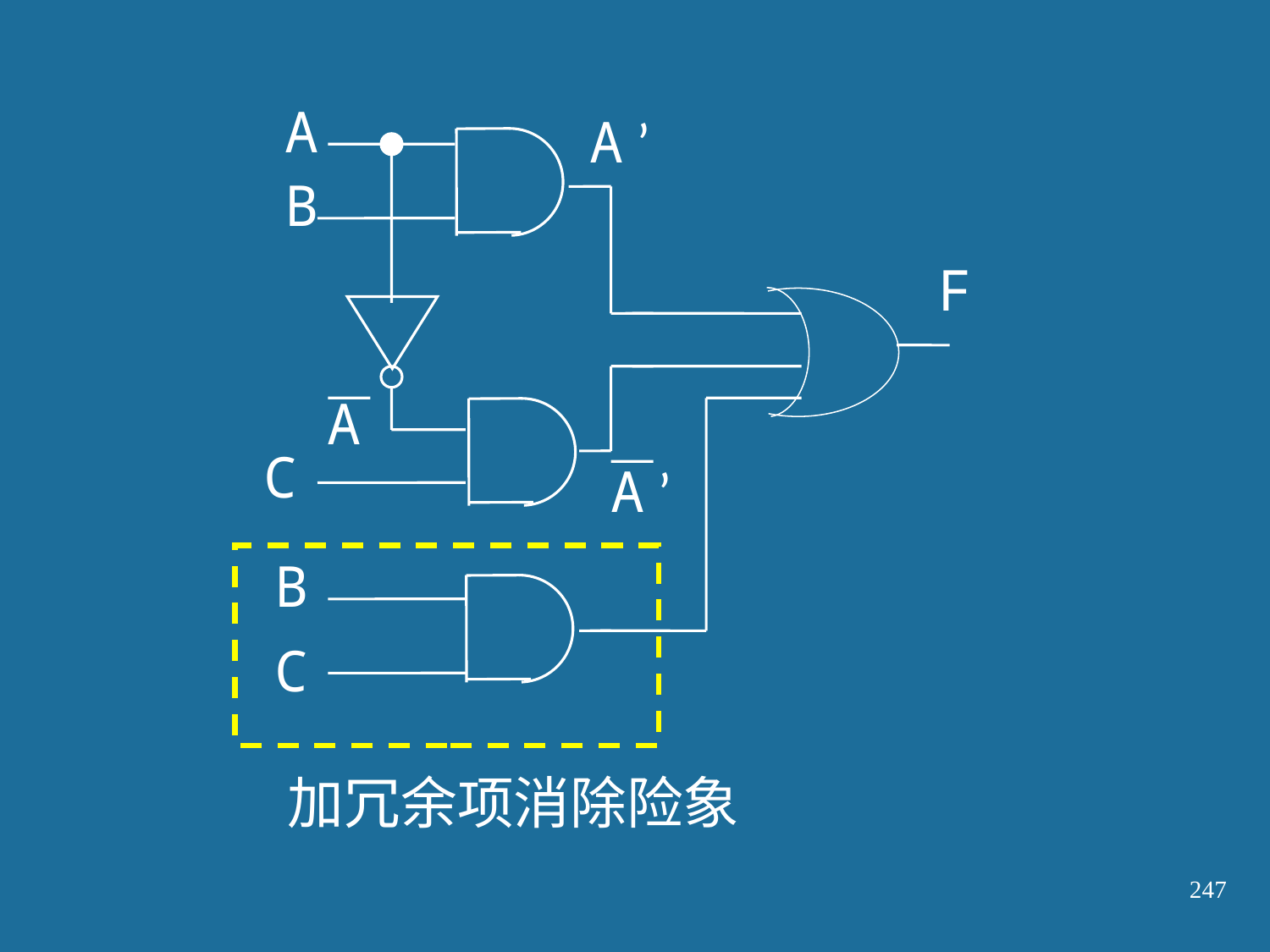

A
A ’

B

F

A

C
A ’

B

C

加冗余项消除险象
247